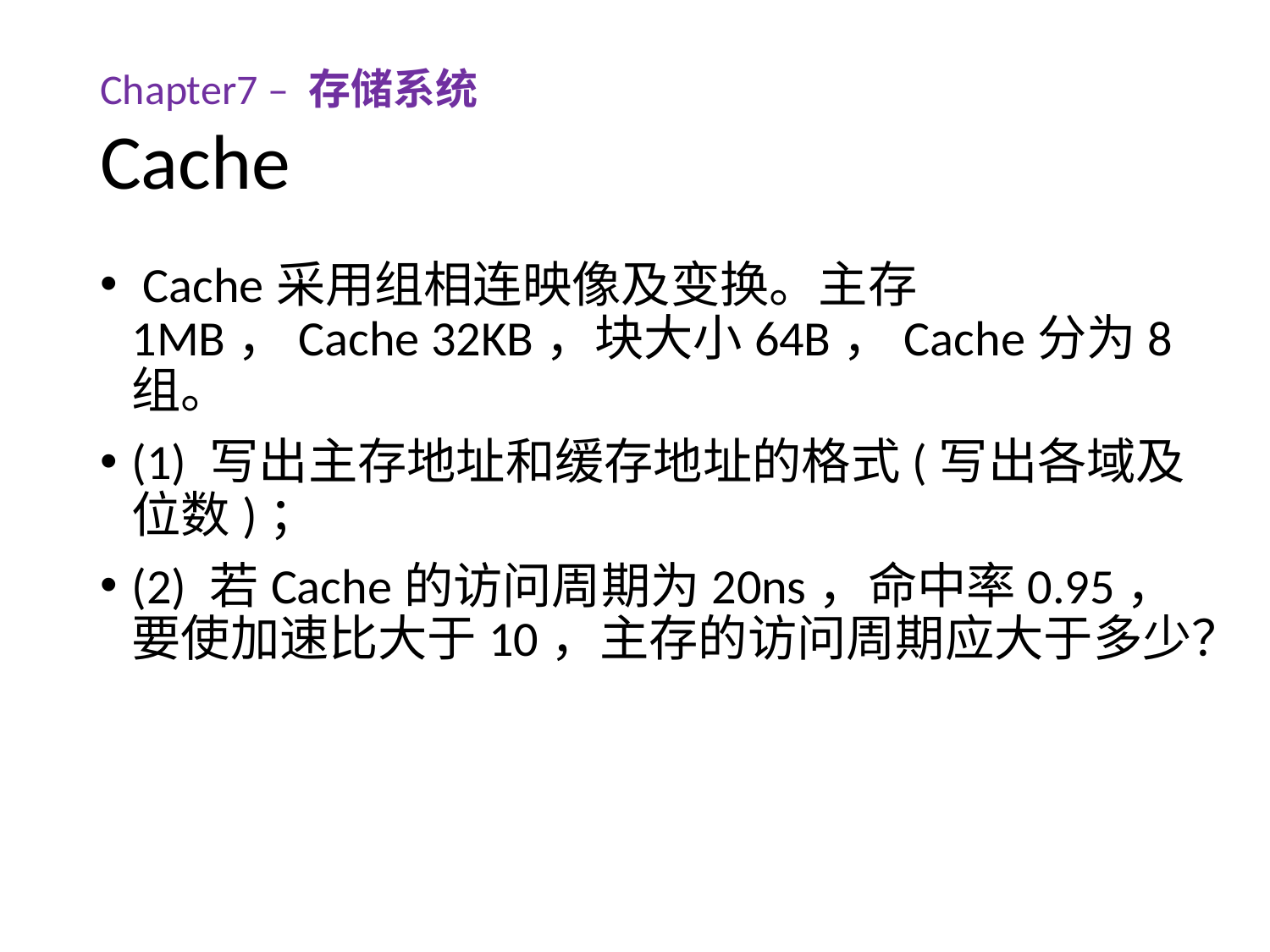

Chapter7 – 存储系统
# Cache
 Cache采用组相连映像及变换。主存1MB，Cache 32KB，块大小64B，Cache分为8组。
(1) 写出主存地址和缓存地址的格式(写出各域及位数)；
(2) 若Cache的访问周期为20ns，命中率0.95，要使加速比大于10，主存的访问周期应大于多少？